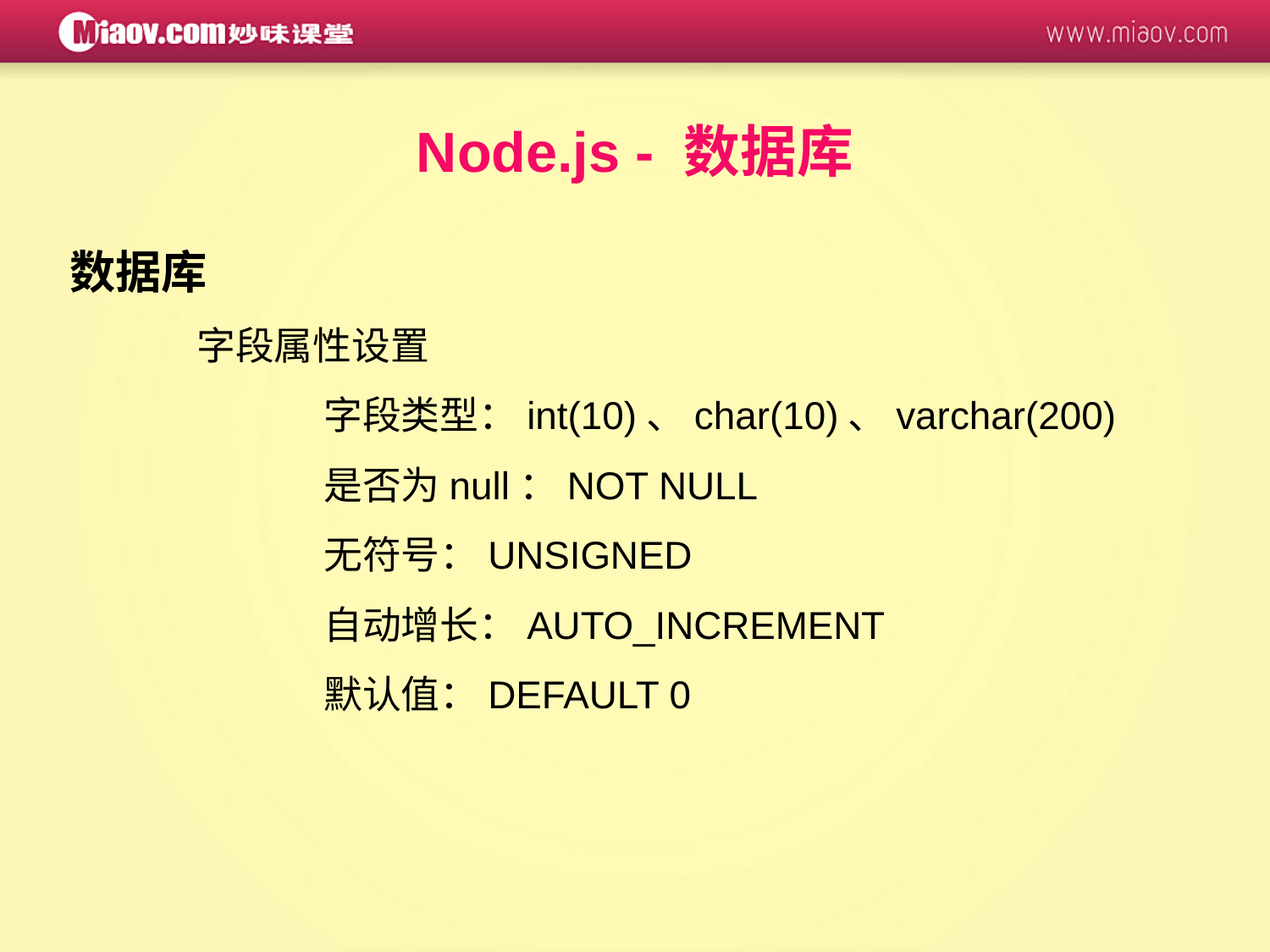

Node.js - 数据库
数据库
	字段属性设置
		字段类型：int(10)、char(10)、varchar(200)
		是否为null：NOT NULL
		无符号：UNSIGNED
		自动增长：AUTO_INCREMENT
		默认值：DEFAULT 0